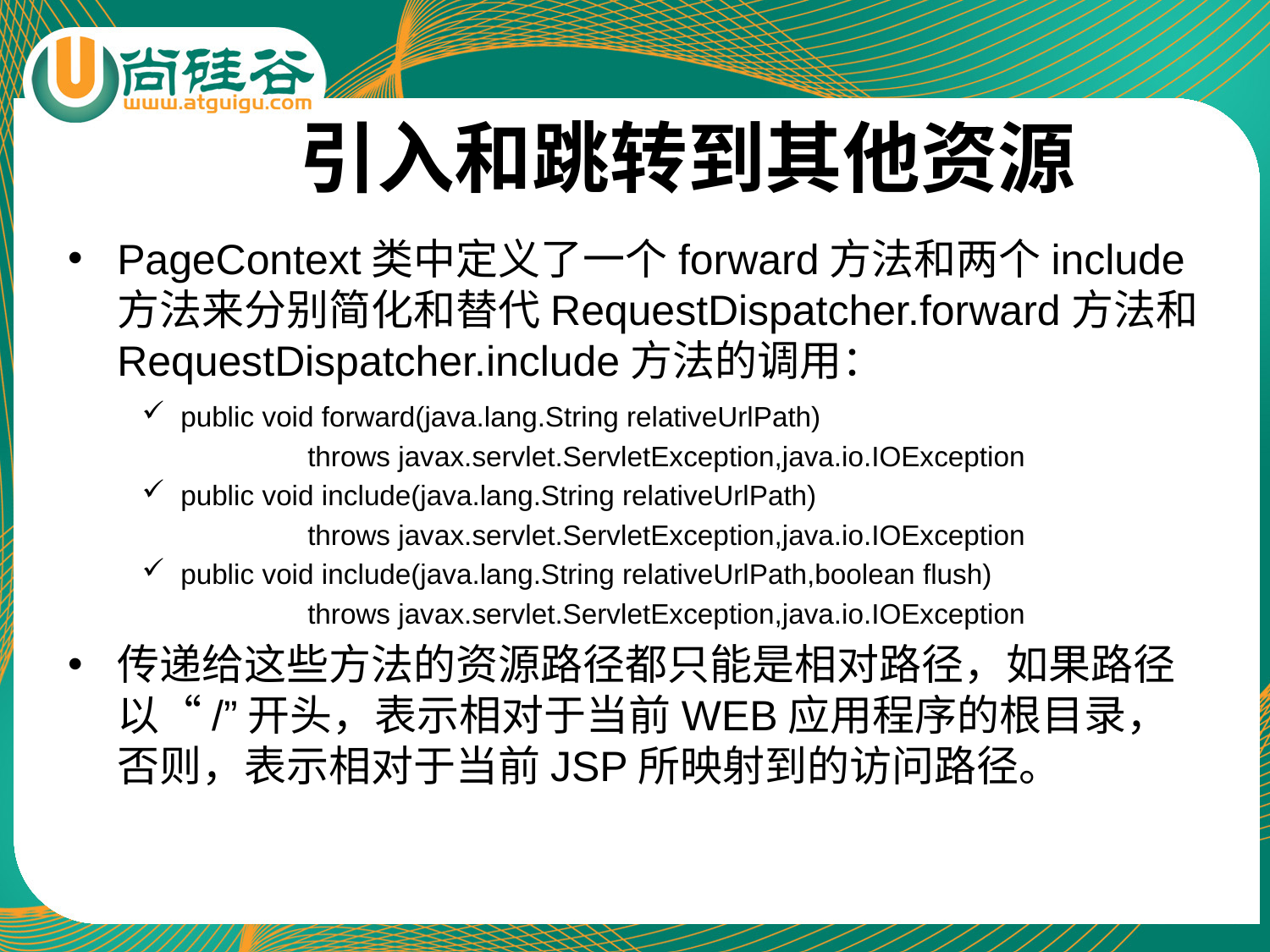

# 引入和跳转到其他资源
PageContext类中定义了一个forward方法和两个include方法来分别简化和替代RequestDispatcher.forward方法和RequestDispatcher.include方法的调用：
public void forward(java.lang.String relativeUrlPath)
		throws javax.servlet.ServletException,java.io.IOException
public void include(java.lang.String relativeUrlPath)
		throws javax.servlet.ServletException,java.io.IOException
public void include(java.lang.String relativeUrlPath,boolean flush)
		throws javax.servlet.ServletException,java.io.IOException
传递给这些方法的资源路径都只能是相对路径，如果路径以“/”开头，表示相对于当前WEB应用程序的根目录，否则，表示相对于当前JSP所映射到的访问路径。